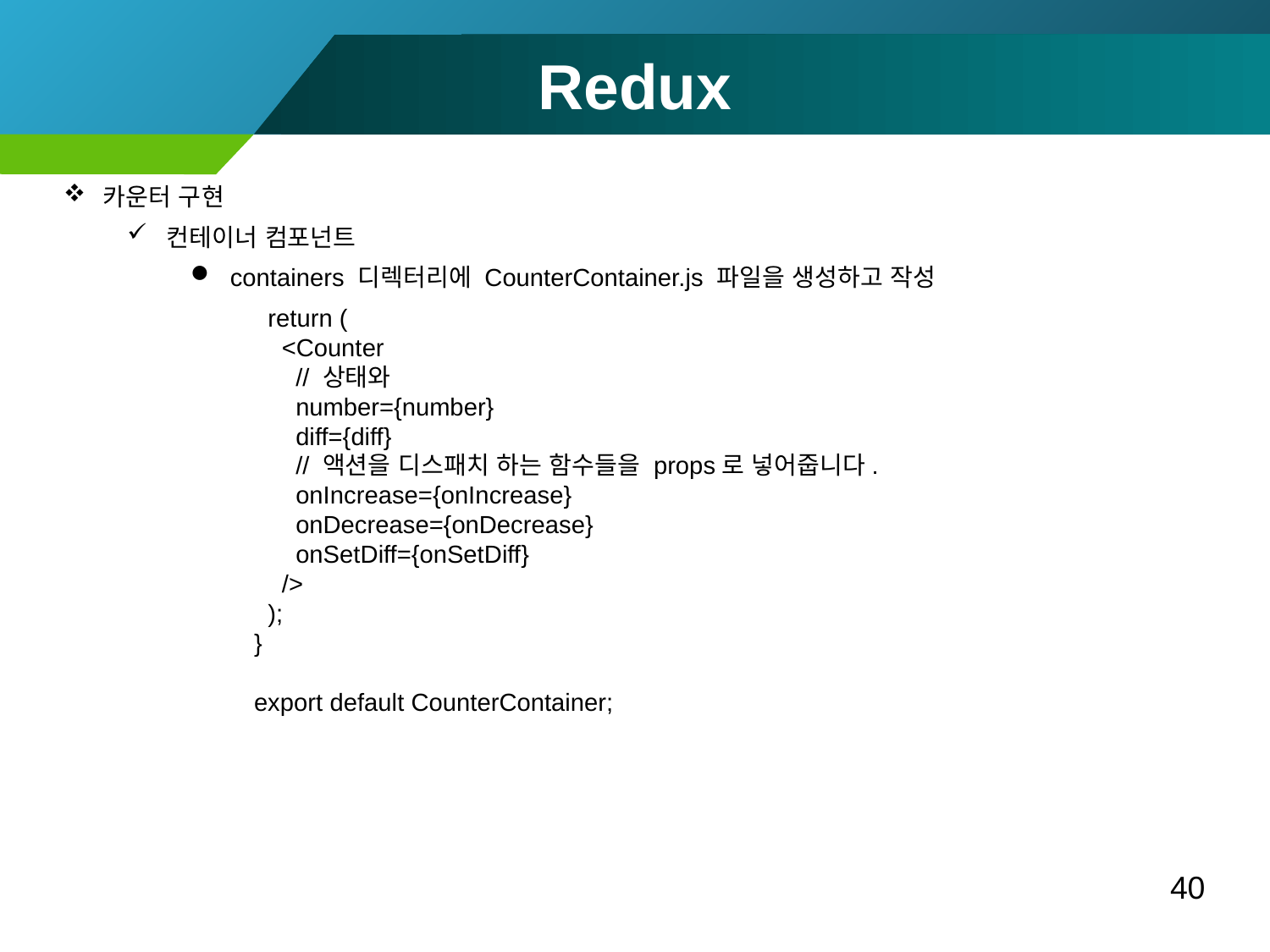

Redux
카운터 구현
컨테이너 컴포넌트
containers 디렉터리에 CounterContainer.js 파일을 생성하고 작성
  return (
    <Counter
      // 상태와
      number={number}
      diff={diff}
      // 액션을 디스패치 하는 함수들을 props로 넣어줍니다.
      onIncrease={onIncrease}
      onDecrease={onDecrease}
      onSetDiff={onSetDiff}
    />
  );
}

export default CounterContainer;
40